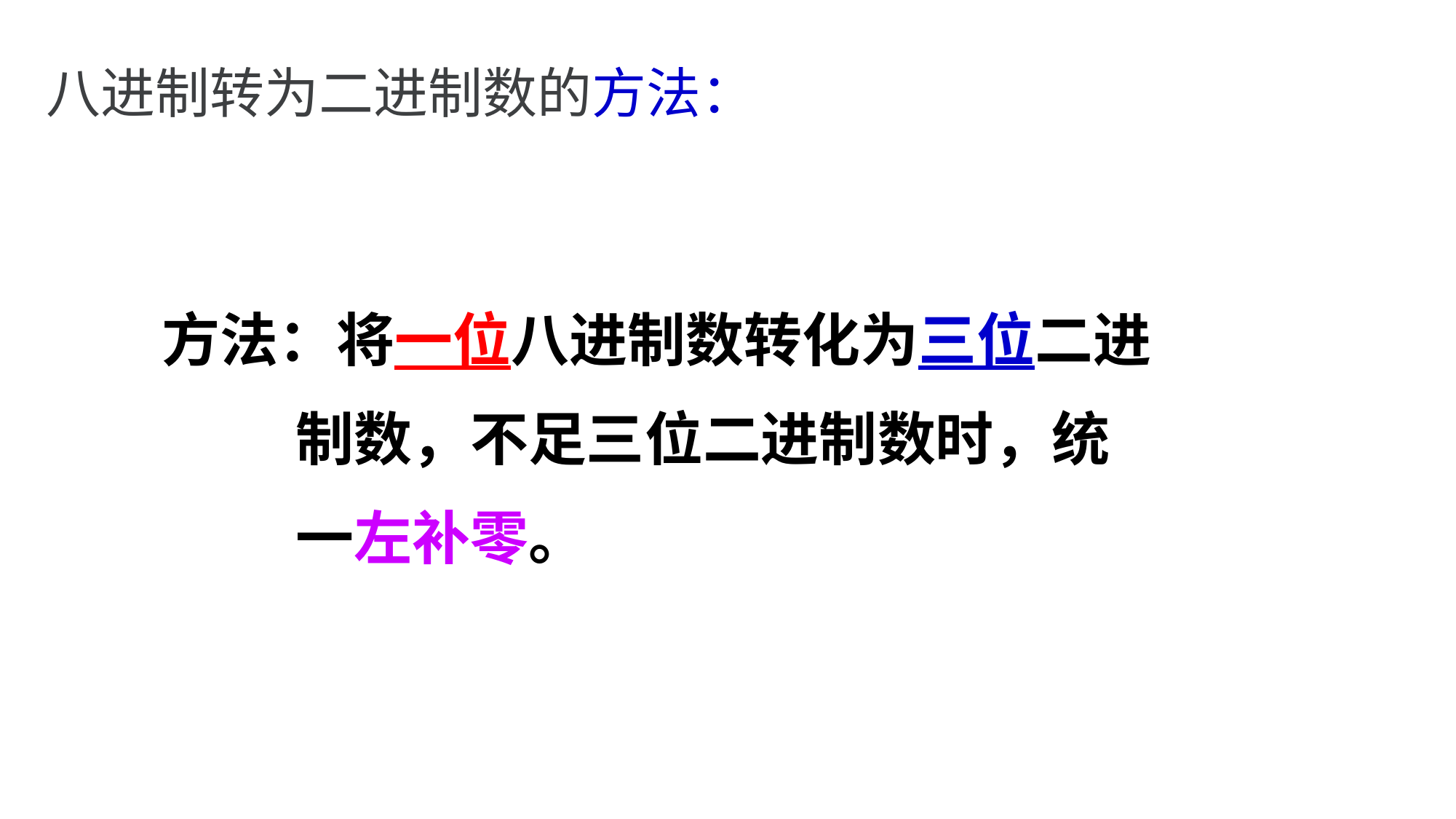

#
八进制转为二进制数的方法：
方法：将一位八进制数转化为三位二进
         制数，不足三位二进制数时，统
         一左补零。